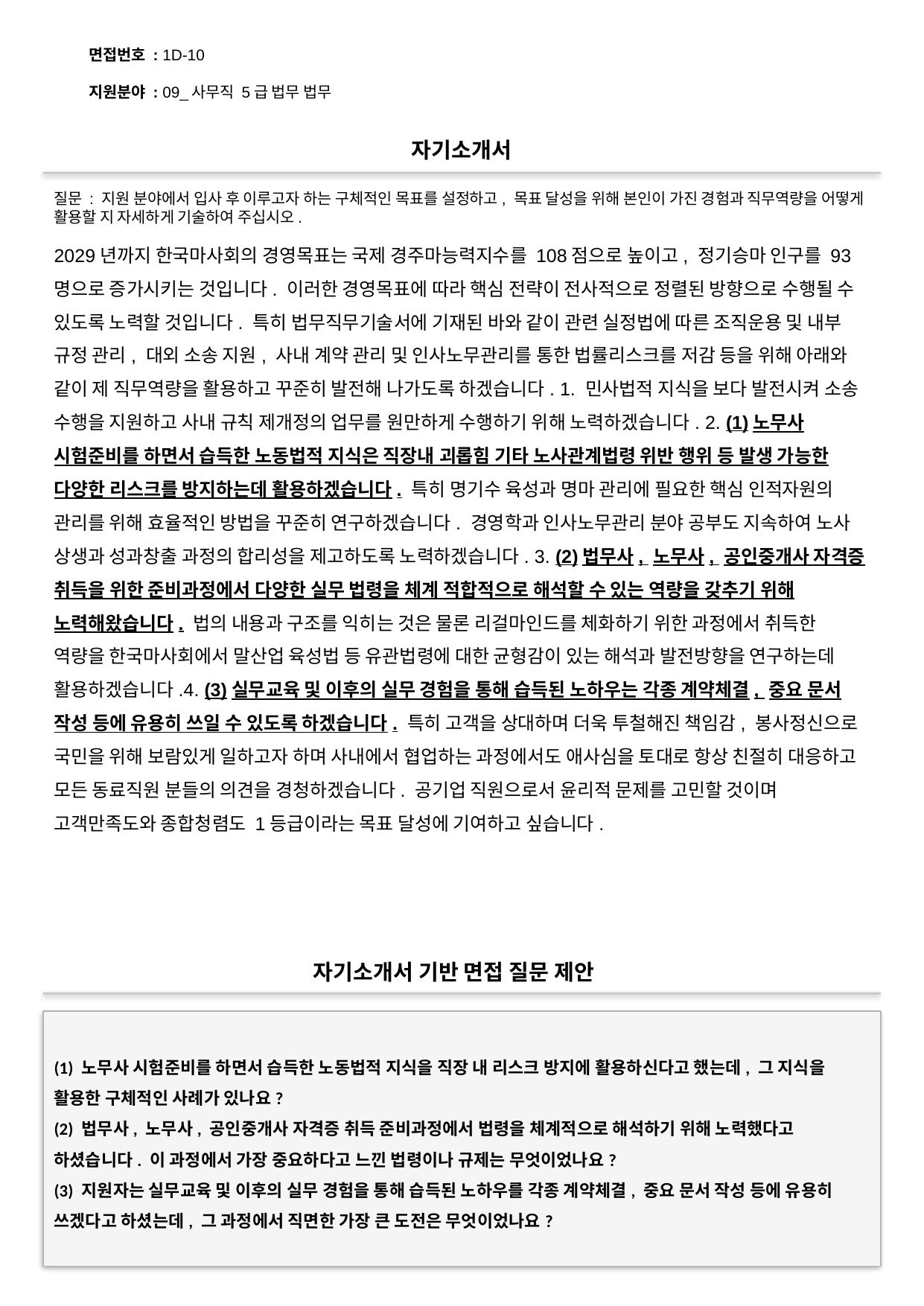

면접번호 : 1D-10

지원분야 : 09_사무직 5급 법무 법무
#

자기소개서

질문 : 지원 분야에서 입사 후 이루고자 하는 구체적인 목표를 설정하고, 목표 달성을 위해 본인이 가진 경험과 직무역량을 어떻게 활용할 지 자세하게 기술하여 주십시오.

2029년까지 한국마사회의 경영목표는 국제 경주마능력지수를 108점으로 높이고, 정기승마 인구를 93명으로 증가시키는 것입니다. 이러한 경영목표에 따라 핵심 전략이 전사적으로 정렬된 방향으로 수행될 수 있도록 노력할 것입니다. 특히 법무직무기술서에 기재된 바와 같이 관련 실정법에 따른 조직운용 및 내부 규정 관리, 대외 소송 지원, 사내 계약 관리 및 인사노무관리를 통한 법률리스크를 저감 등을 위해 아래와 같이 제 직무역량을 활용하고 꾸준히 발전해 나가도록 하겠습니다. 1. 민사법적 지식을 보다 발전시켜 소송 수행을 지원하고 사내 규칙 제개정의 업무를 원만하게 수행하기 위해 노력하겠습니다. 2. (1)노무사 시험준비를 하면서 습득한 노동법적 지식은 직장내 괴롭힘 기타 노사관계법령 위반 행위 등 발생 가능한 다양한 리스크를 방지하는데 활용하겠습니다. 특히 명기수 육성과 명마 관리에 필요한 핵심 인적자원의 관리를 위해 효율적인 방법을 꾸준히 연구하겠습니다. 경영학과 인사노무관리 분야 공부도 지속하여 노사 상생과 성과창출 과정의 합리성을 제고하도록 노력하겠습니다. 3. (2)법무사, 노무사, 공인중개사 자격증 취득을 위한 준비과정에서 다양한 실무 법령을 체계 적합적으로 해석할 수 있는 역량을 갖추기 위해 노력해왔습니다. 법의 내용과 구조를 익히는 것은 물론 리걸마인드를 체화하기 위한 과정에서 취득한 역량을 한국마사회에서 말산업 육성법 등 유관법령에 대한 균형감이 있는 해석과 발전방향을 연구하는데 활용하겠습니다.4. (3)실무교육 및 이후의 실무 경험을 통해 습득된 노하우는 각종 계약체결, 중요 문서 작성 등에 유용히 쓰일 수 있도록 하겠습니다. 특히 고객을 상대하며 더욱 투철해진 책임감, 봉사정신으로 국민을 위해 보람있게 일하고자 하며 사내에서 협업하는 과정에서도 애사심을 토대로 항상 친절히 대응하고 모든 동료직원 분들의 의견을 경청하겠습니다. 공기업 직원으로서 윤리적 문제를 고민할 것이며 고객만족도와 종합청렴도 1등급이라는 목표 달성에 기여하고 싶습니다.

자기소개서 기반 면접 질문 제안

(1) 노무사 시험준비를 하면서 습득한 노동법적 지식을 직장 내 리스크 방지에 활용하신다고 했는데, 그 지식을 활용한 구체적인 사례가 있나요?
(2) 법무사, 노무사, 공인중개사 자격증 취득 준비과정에서 법령을 체계적으로 해석하기 위해 노력했다고 하셨습니다. 이 과정에서 가장 중요하다고 느낀 법령이나 규제는 무엇이었나요?
(3) 지원자는 실무교육 및 이후의 실무 경험을 통해 습득된 노하우를 각종 계약체결, 중요 문서 작성 등에 유용히 쓰겠다고 하셨는데, 그 과정에서 직면한 가장 큰 도전은 무엇이었나요?